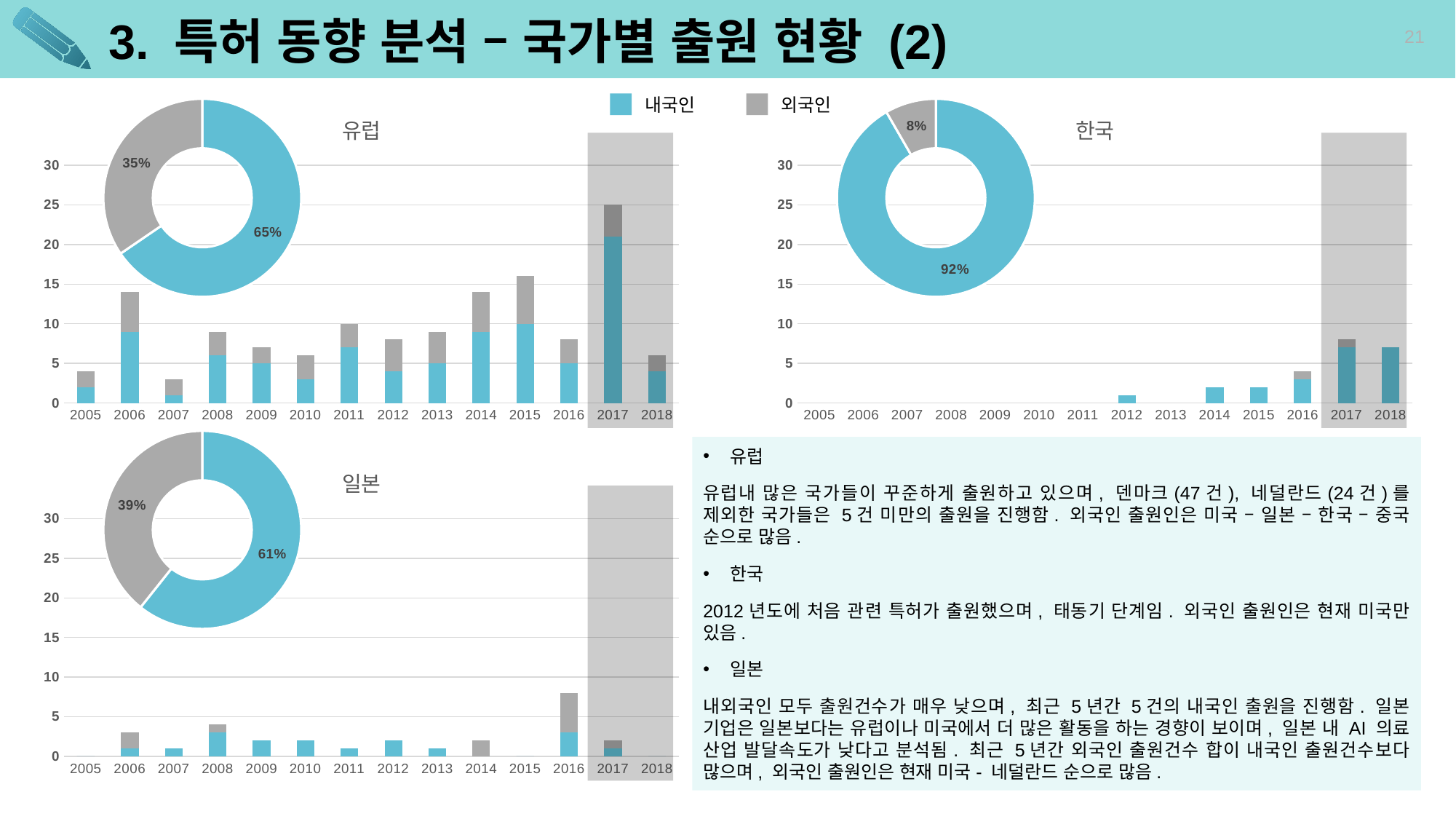

# 3. 특허 동향 분석 – 국가별 출원 현황 (2)
21
내국인
외국인

### Chart: 유럽

| Category | 내국인 | 외국인 |
|---|---|---|
| 2005 | 2.0 | 2.0 |
| 2006 | 9.0 | 5.0 |
| 2007 | 1.0 | 2.0 |
| 2008 | 6.0 | 3.0 |
| 2009 | 5.0 | 2.0 |
| 2010 | 3.0 | 3.0 |
| 2011 | 7.0 | 3.0 |
| 2012 | 4.0 | 4.0 |
| 2013 | 5.0 | 4.0 |
| 2014 | 9.0 | 5.0 |
| 2015 | 10.0 | 6.0 |
| 2016 | 5.0 | 3.0 |
| 2017 | 21.0 | 4.0 |
| 2018 | 4.0 | 2.0 |

### Chart

| Category |  |
|---|---|
| 내국인 | 91.0 |
| 외국인 | 48.0 |

### Chart: 한국

| Category | 내국인 | 외국인 |
|---|---|---|
| 2005 | None | None |
| 2006 | None | None |
| 2007 | None | None |
| 2008 | None | None |
| 2009 | None | None |
| 2010 | None | None |
| 2011 | None | None |
| 2012 | 1.0 | None |
| 2013 | None | None |
| 2014 | 2.0 | None |
| 2015 | 2.0 | None |
| 2016 | 3.0 | 1.0 |
| 2017 | 7.0 | 1.0 |
| 2018 | 7.0 | None |

### Chart

| Category |  |
|---|---|
| 내국인 | 22.0 |
| 외국인 | 2.0 |

### Chart

| Category |  |
|---|---|
| 내국인 | 17.0 |
| 외국인 | 11.0 |

### Chart: 일본

| Category | 내국인 | 외국인 |
|---|---|---|
| 2005 | 0.0 | 0.0 |
| 2006 | 1.0 | 2.0 |
| 2007 | 1.0 | 0.0 |
| 2008 | 3.0 | 1.0 |
| 2009 | 2.0 | 0.0 |
| 2010 | 2.0 | 0.0 |
| 2011 | 1.0 | 0.0 |
| 2012 | 2.0 | 0.0 |
| 2013 | 1.0 | 0.0 |
| 2014 | 0.0 | 2.0 |
| 2015 | 0.0 | 0.0 |
| 2016 | 3.0 | 5.0 |
| 2017 | 1.0 | 1.0 |
| 2018 | 0.0 | 0.0 |
유럽
유럽내 많은 국가들이 꾸준하게 출원하고 있으며, 덴마크(47건), 네덜란드(24건)를 제외한 국가들은 5건 미만의 출원을 진행함. 외국인 출원인은 미국 – 일본 – 한국 – 중국 순으로 많음.
한국
2012년도에 처음 관련 특허가 출원했으며, 태동기 단계임. 외국인 출원인은 현재 미국만 있음.
일본
내외국인 모두 출원건수가 매우 낮으며, 최근 5년간 5건의 내국인 출원을 진행함. 일본 기업은 일본보다는 유럽이나 미국에서 더 많은 활동을 하는 경향이 보이며, 일본 내 AI 의료 산업 발달속도가 낮다고 분석됨. 최근 5년간 외국인 출원건수 합이 내국인 출원건수보다 많으며, 외국인 출원인은 현재 미국- 네덜란드 순으로 많음.